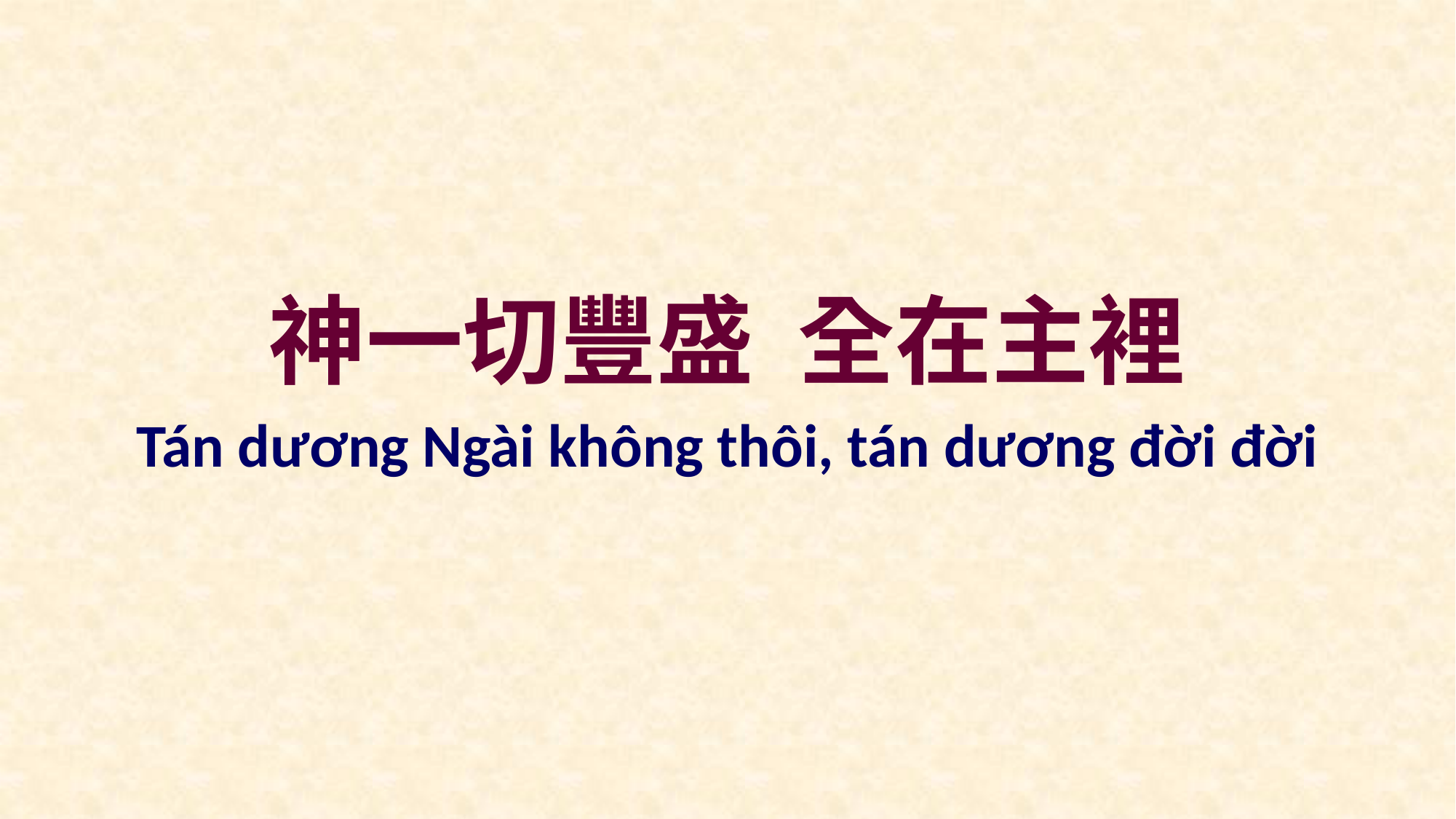

神一切豐盛  全在主裡
Tán dương Ngài không thôi, tán dương đời đời